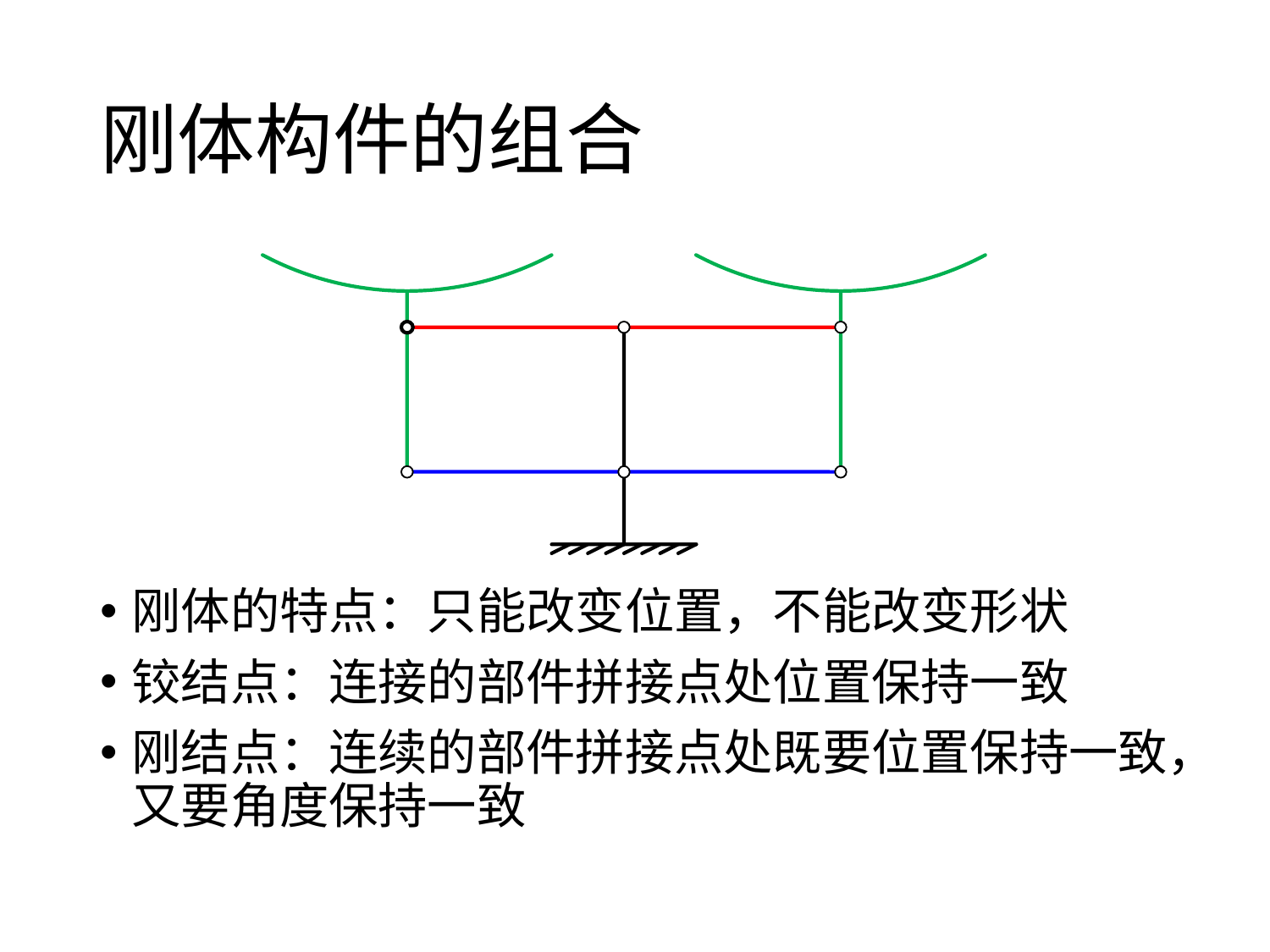

# 刚体构件的组合

刚体的特点：只能改变位置，不能改变形状
铰结点：连接的部件拼接点处位置保持一致
刚结点：连续的部件拼接点处既要位置保持一致，又要角度保持一致